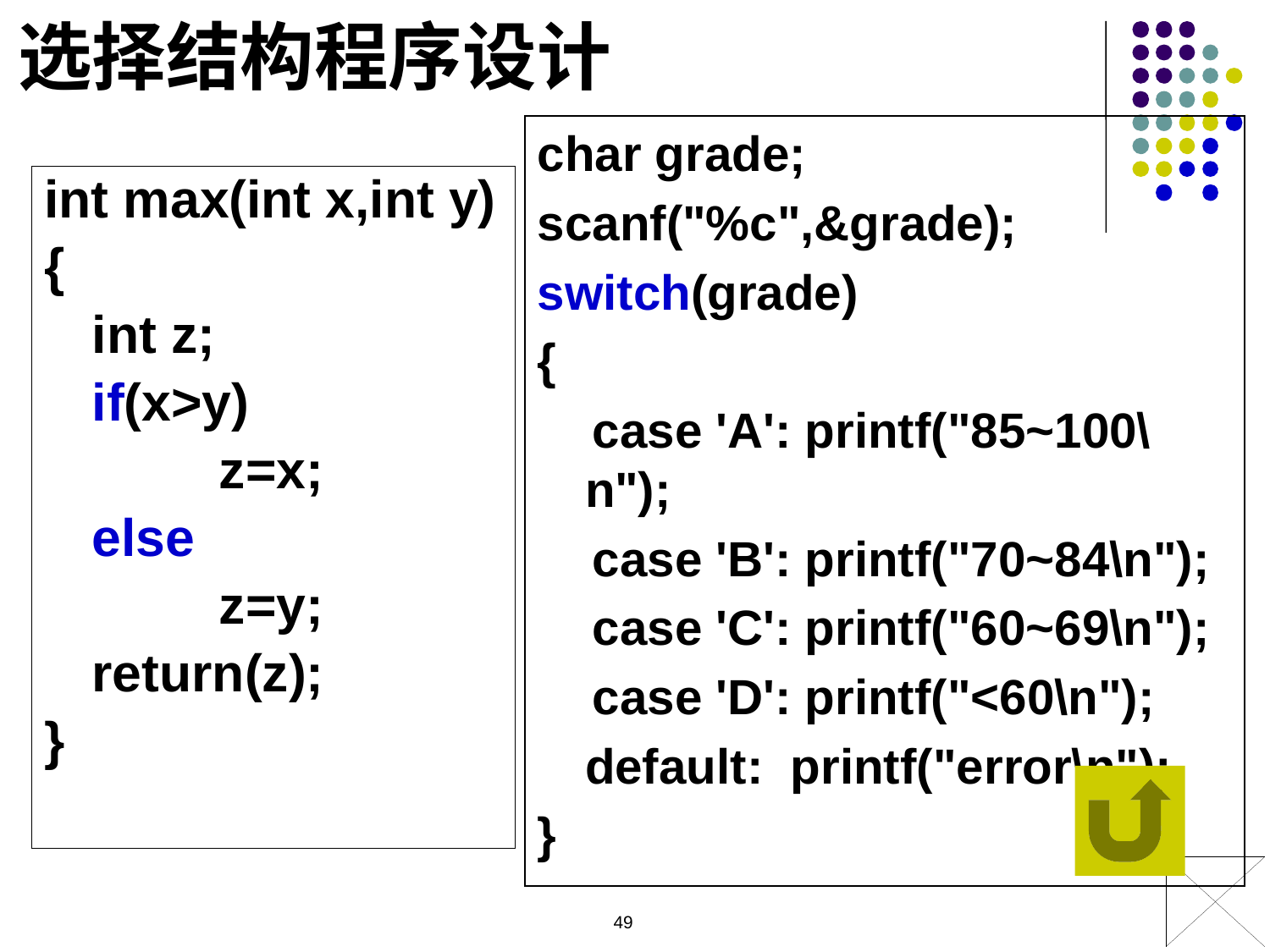

选择结构程序设计
char grade;
scanf("%c",&grade);
switch(grade)
{
    case 'A': printf("85~100\n");
    case 'B': printf("70~84\n");
    case 'C': printf("60~69\n");
    case 'D': printf("<60\n");
	default:  printf("error\n");
}
int max(int x,int y)
{
	int z;
	if(x>y)
		z=x;
	else
		z=y;
	return(z);
}

49